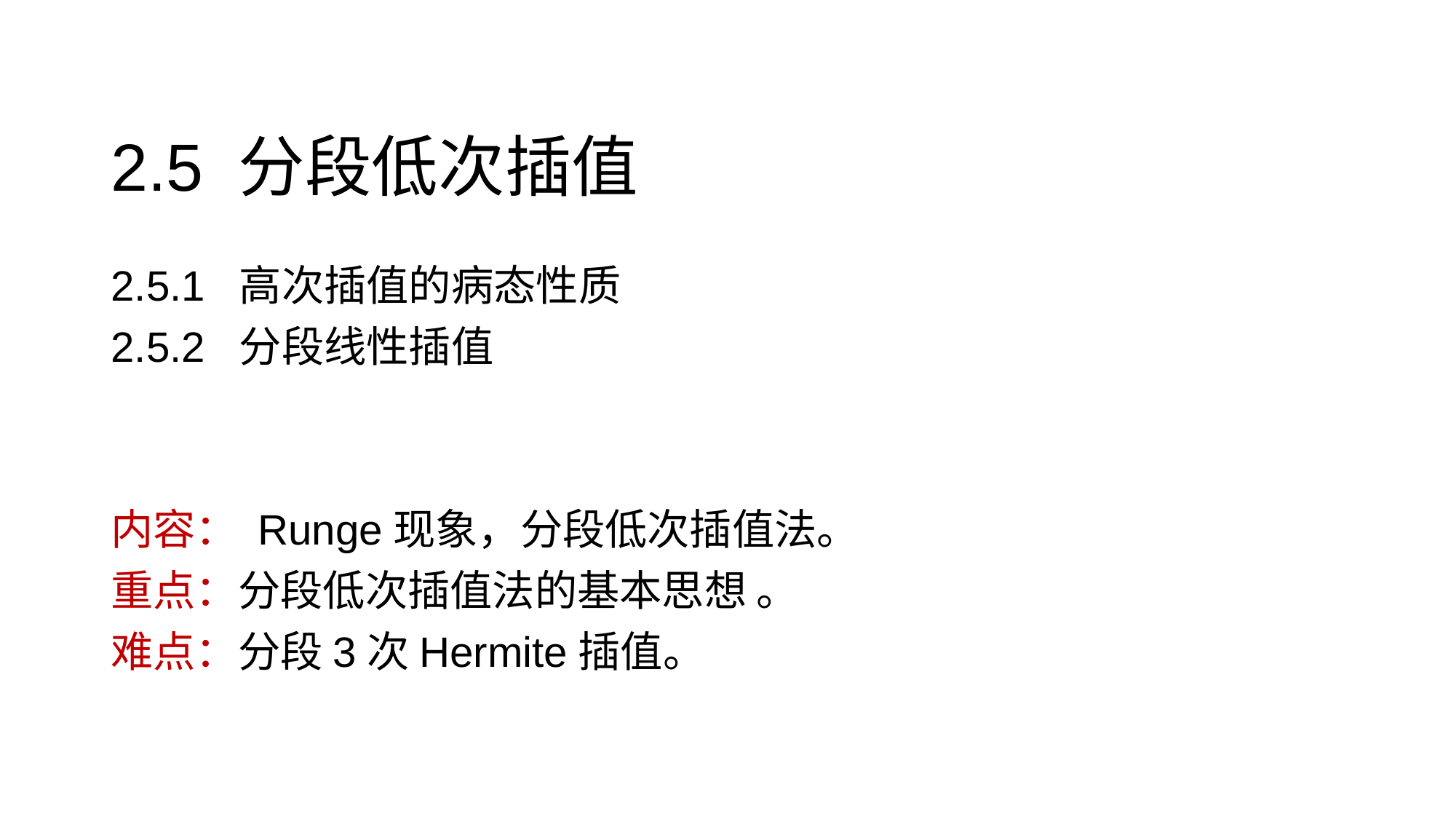

# 2.5 分段低次插值
2.5.1  高次插值的病态性质
2.5.2  分段线性插值

内容： Runge现象，分段低次插值法。
重点：分段低次插值法的基本思想 。
难点：分段3次Hermite插值。